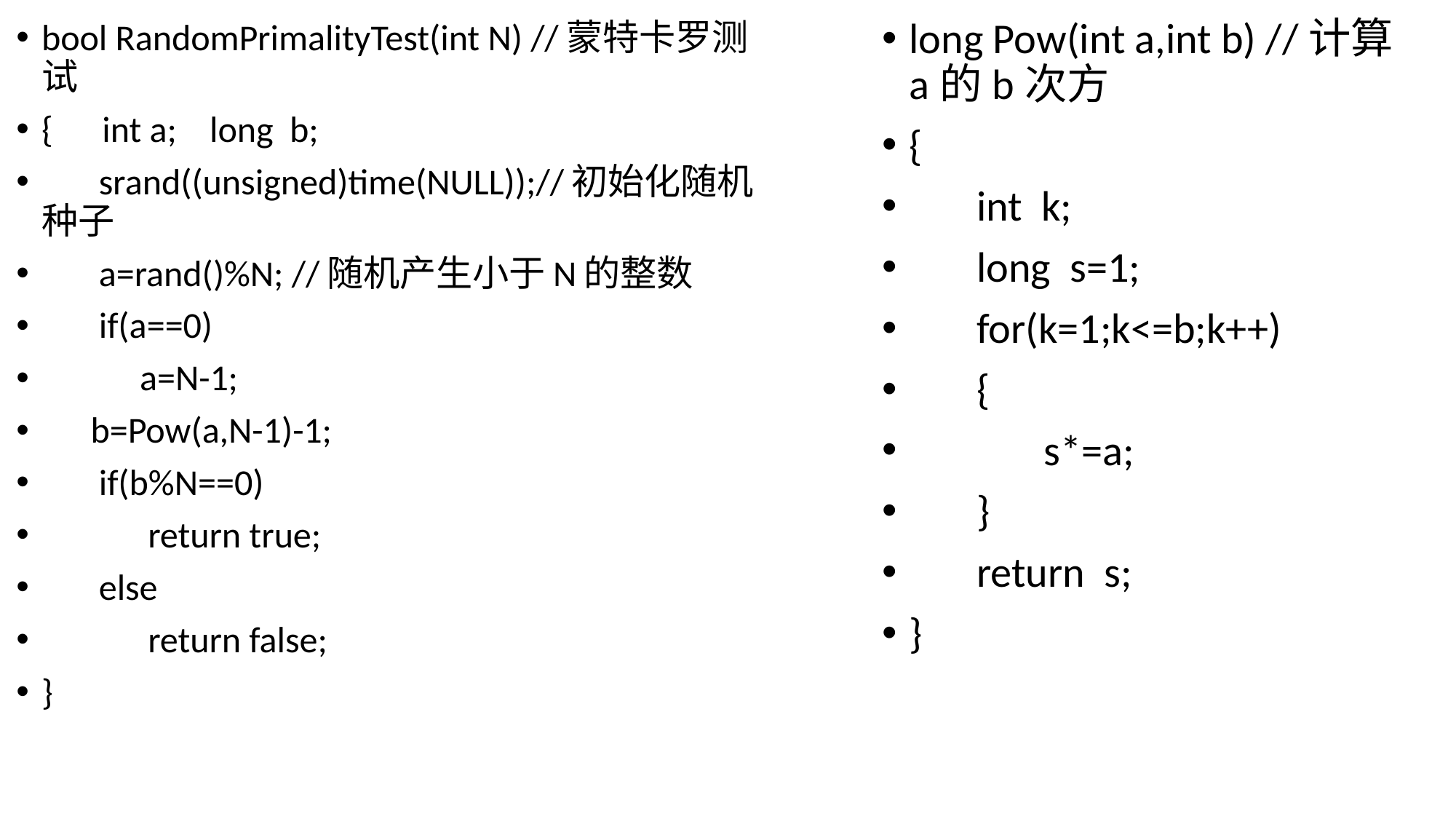

long Pow(int a,int b) //计算a的b次方
{
       int  k;
       long  s=1;
       for(k=1;k<=b;k++)
       {
              s*=a;
       }
       return  s;
}
bool RandomPrimalityTest(int N) //蒙特卡罗测试
{      int a;    long  b;
       srand((unsigned)time(NULL));//初始化随机种子
       a=rand()%N; //随机产生小于N的整数
       if(a==0)
            a=N-1;
      b=Pow(a,N-1)-1;
       if(b%N==0)
             return true;
       else
             return false;
}